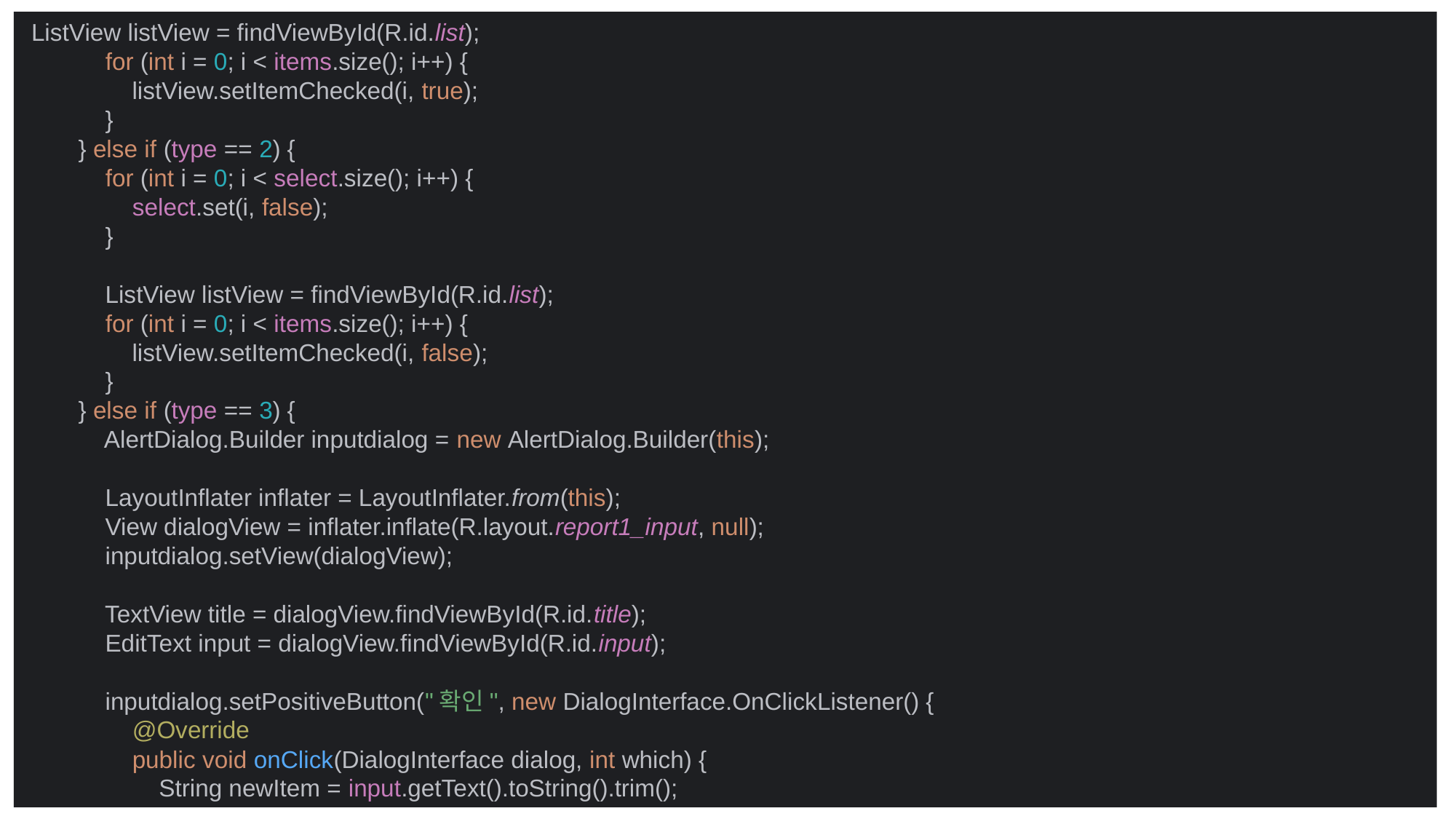

ListView listView = findViewById(R.id.list);
            for (int i = 0; i < items.size(); i++) {
                listView.setItemChecked(i, true);
            }
        } else if (type == 2) {
            for (int i = 0; i < select.size(); i++) {
                select.set(i, false);
            }
            ListView listView = findViewById(R.id.list);
            for (int i = 0; i < items.size(); i++) {
                listView.setItemChecked(i, false);
            }
        } else if (type == 3) {
            AlertDialog.Builder inputdialog = new AlertDialog.Builder(this);
            LayoutInflater inflater = LayoutInflater.from(this);
            View dialogView = inflater.inflate(R.layout.report1_input, null);
            inputdialog.setView(dialogView);
            TextView title = dialogView.findViewById(R.id.title);
            EditText input = dialogView.findViewById(R.id.input);
            inputdialog.setPositiveButton("확인", new DialogInterface.OnClickListener() {
                @Override
                public void onClick(DialogInterface dialog, int which) {
                    String newItem = input.getText().toString().trim();